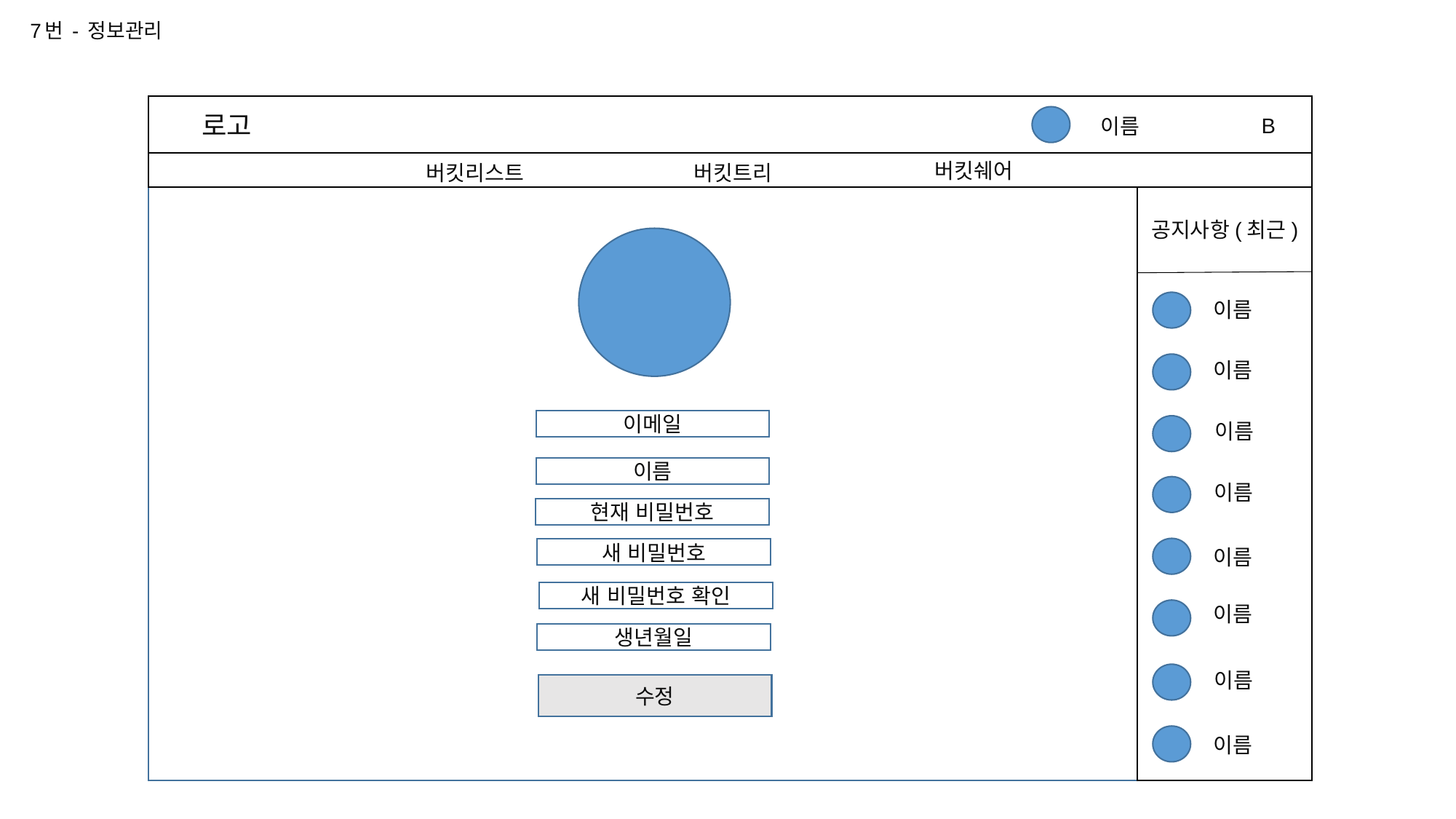

# 7번 - 정보관리

로고
B
이름
버킷쉐어

버킷리스트
버킷트리

공지사항(최근)

이름

이름

이메일
이름

이름
이름

현재 비밀번호

이름
새 비밀번호
새 비밀번호 확인
이름

생년월일
이름

수정

이름